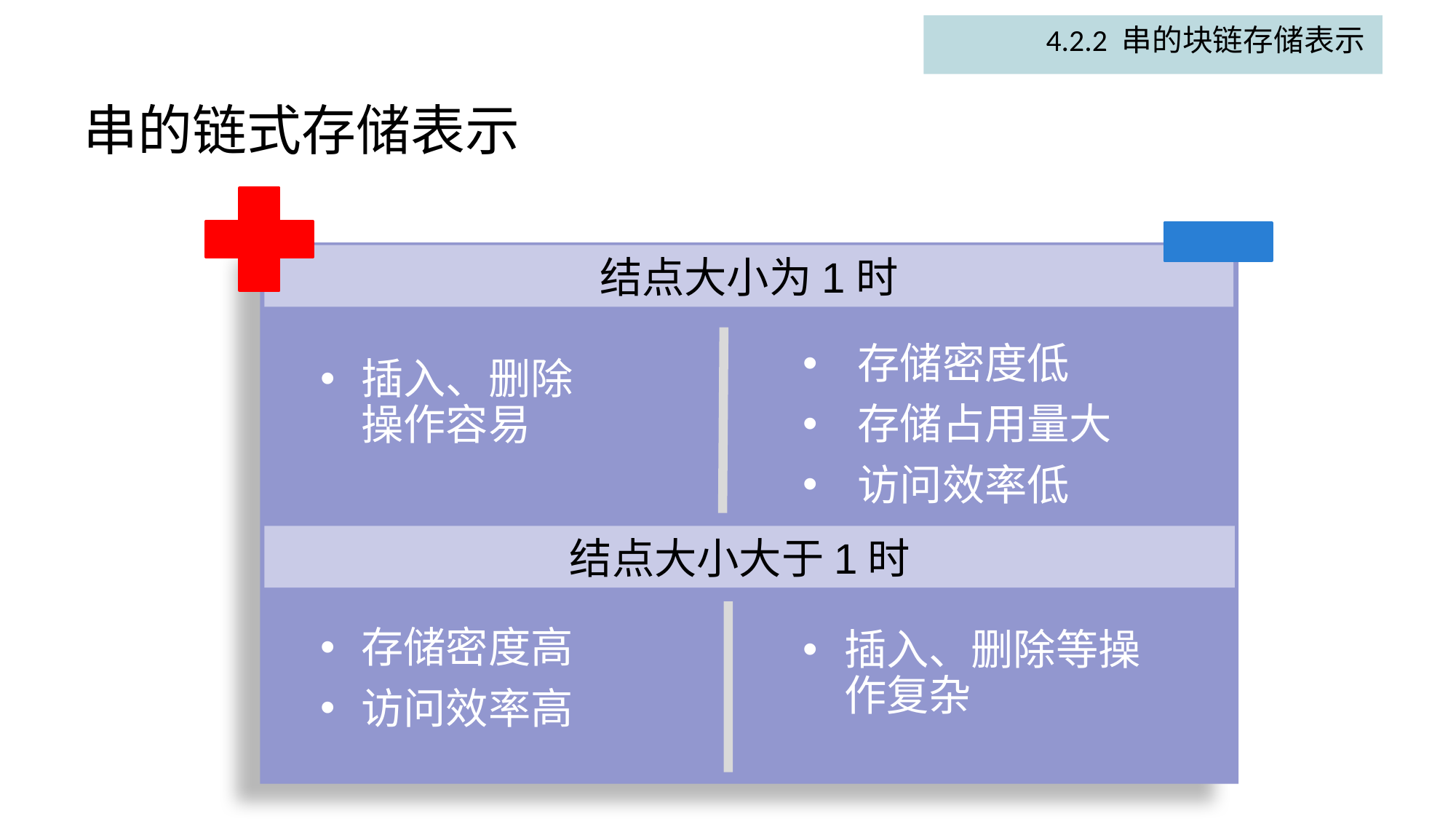

4.2.2 串的块链存储表示

# 串的链式存储表示

结点大小为1时

结点大小大于1时

存储密度低
存储占用量大
访问效率低
插入、删除操作容易
存储密度高
访问效率高
插入、删除等操作复杂